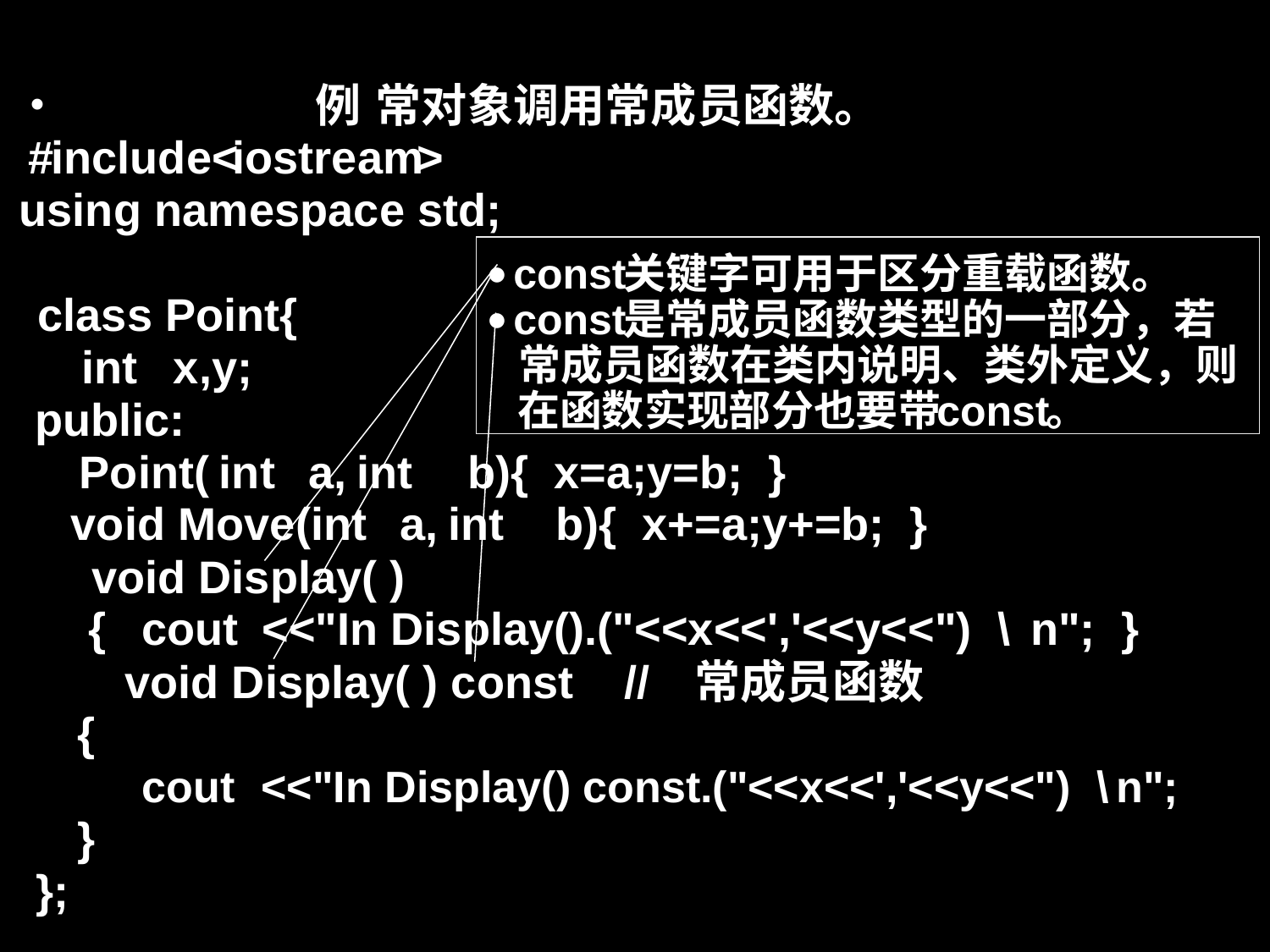

•
例
常对象调用常成员函数。

#
include<
iostream
>
using namespace std;

•
const
关键字可用于区分重载函数。

class Point{
•
const
是常成员函数类型的一部分，若

int
x,y;
常成员函数在类内说明、类外定义，则

在函数实现部分也要带
const
。
public:
Point(
int
a,
int
b){  x=a;y=b;  }
void Move(
int
a,
int
b){  x+=a;y+=b;  }
void Display( )
{
cout
<<"In Display().("<<x<<','<<y<<")
\
n";  }
void Display( ) const    //
常成员函数
{
cout
<<"In Display() const.("<<x<<','<<y<<")
\
n";
}
};